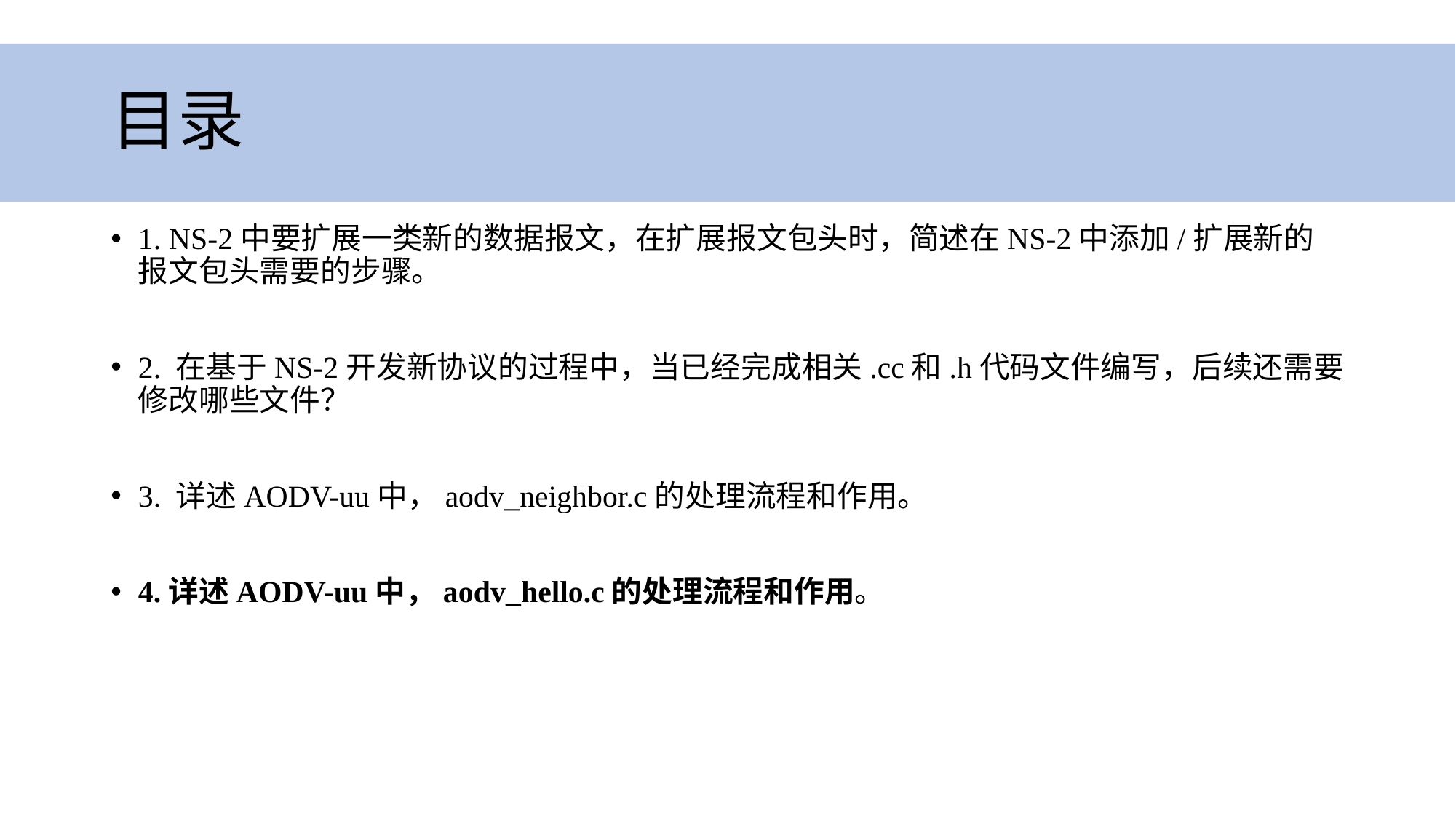

# 目录
1. NS-2中要扩展一类新的数据报文，在扩展报文包头时，简述在NS-2中添加/扩展新的报文包头需要的步骤。

2. 在基于NS-2开发新协议的过程中，当已经完成相关.cc和.h代码文件编写，后续还需要修改哪些文件？

3. 详述AODV-uu中，aodv_neighbor.c的处理流程和作用。

4.详述AODV-uu中，aodv_hello.c的处理流程和作用。